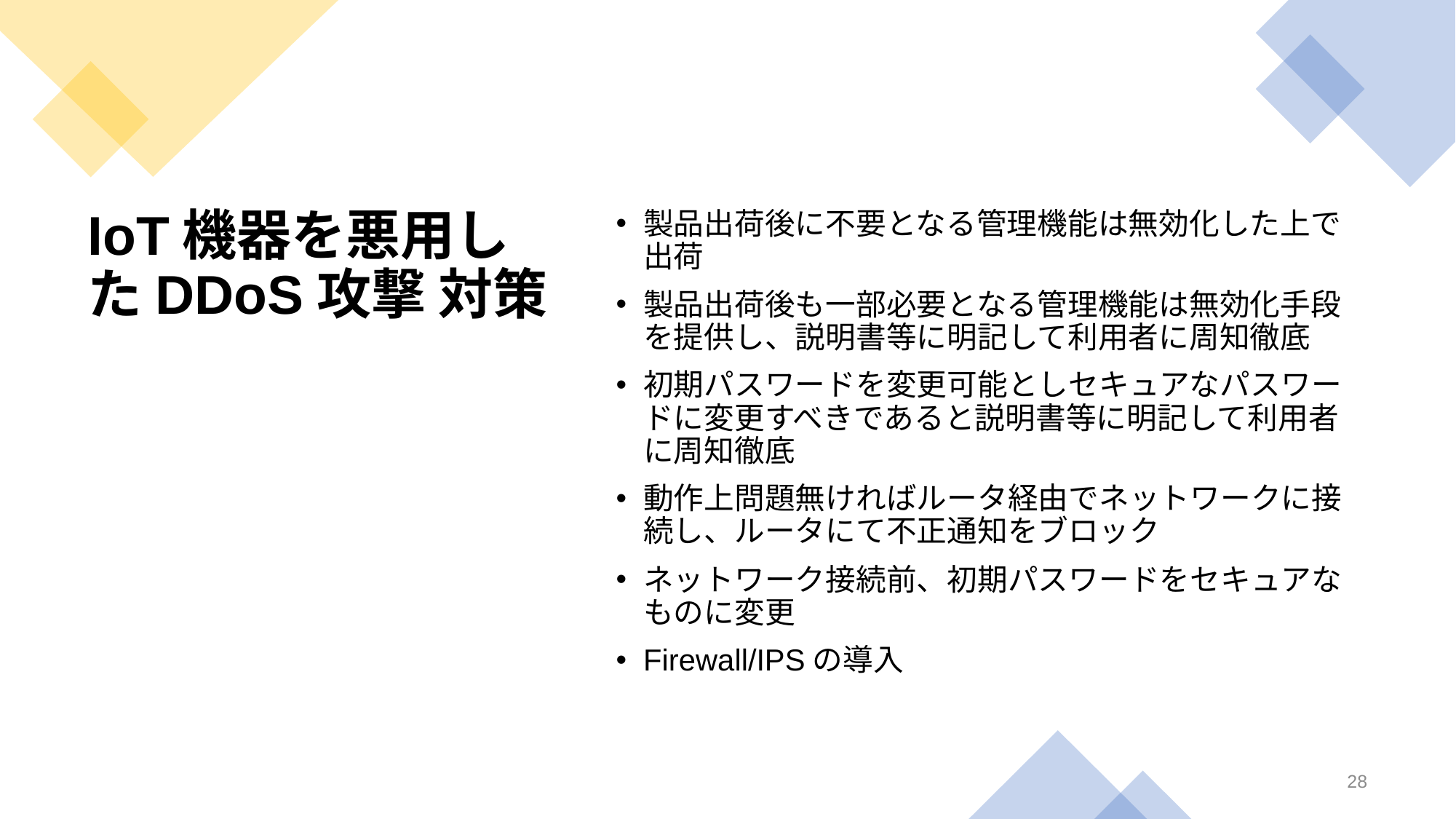

製品出荷後に不要となる管理機能は無効化した上で出荷
製品出荷後も一部必要となる管理機能は無効化手段を提供し、説明書等に明記して利用者に周知徹底
初期パスワードを変更可能としセキュアなパスワードに変更すべきであると説明書等に明記して利用者に周知徹底
動作上問題無ければルータ経由でネットワークに接続し、ルータにて不正通知をブロック
ネットワーク接続前、初期パスワードをセキュアなものに変更
Firewall/IPSの導入

# IoT機器を悪用したDDoS攻撃 対策

28